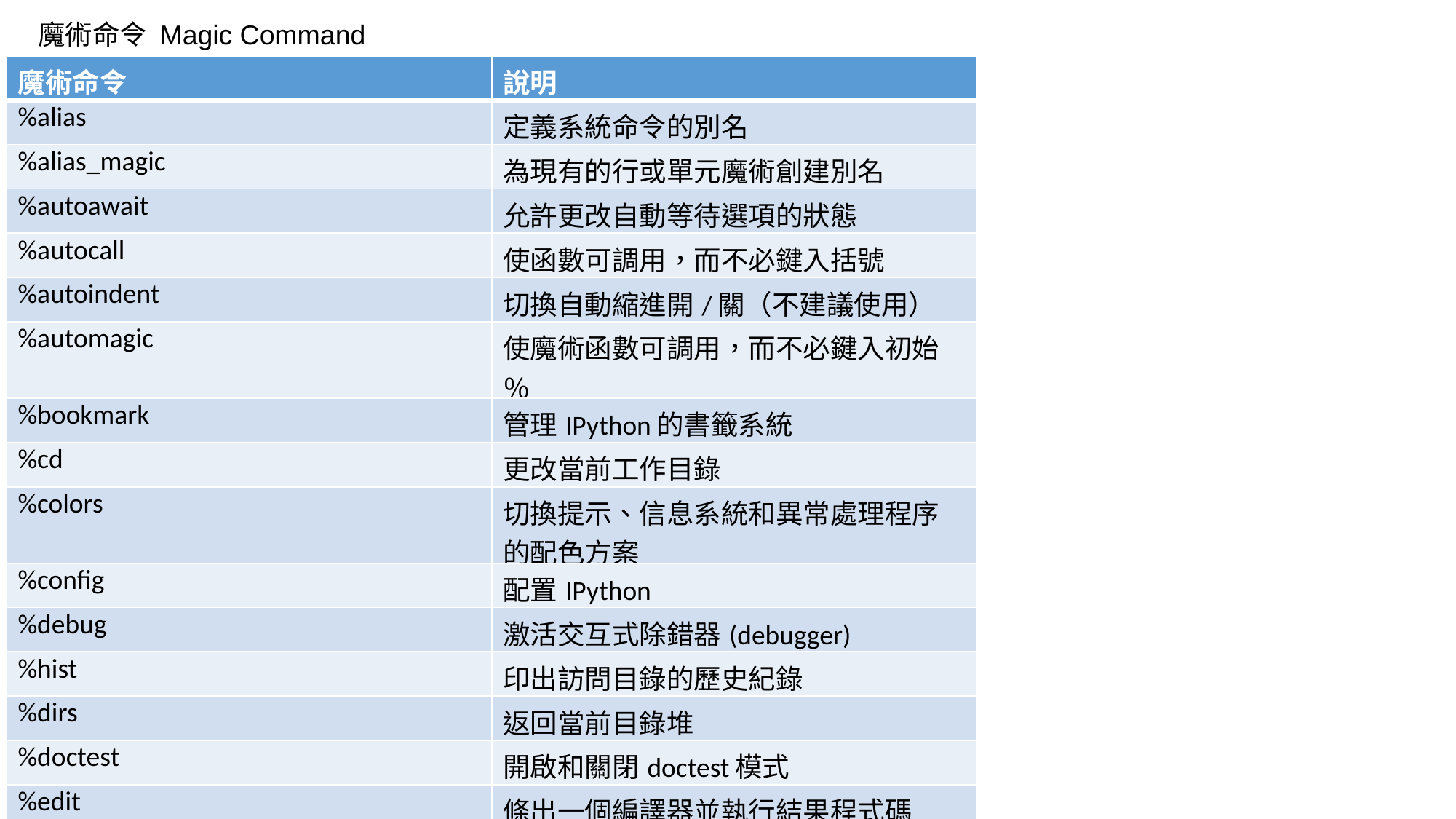

魔術命令 Magic Command
| 魔術命令 | 說明 |
| --- | --- |
| %alias | 定義系統命令的別名 |
| %alias\_magic | 為現有的行或單元魔術創建別名 |
| %autoawait | 允許更改自動等待選項的狀態 |
| %autocall | 使函數可調用，而不必鍵入括號 |
| %autoindent | 切換自動縮進開/關（不建議使用） |
| %automagic | 使魔術函數可調用，而不必鍵入初始％ |
| %bookmark | 管理IPython的書籤系統 |
| %cd | 更改當前工作目錄 |
| %colors | 切換提示、信息系統和異常處理程序的配色方案 |
| %config | 配置IPython |
| %debug | 激活交互式除錯器(debugger) |
| %hist | 印出訪問目錄的歷史紀錄 |
| %dirs | 返回當前目錄堆 |
| %doctest | 開啟和關閉doctest模式 |
| %edit | 條出一個編譯器並執行結果程式碼 |